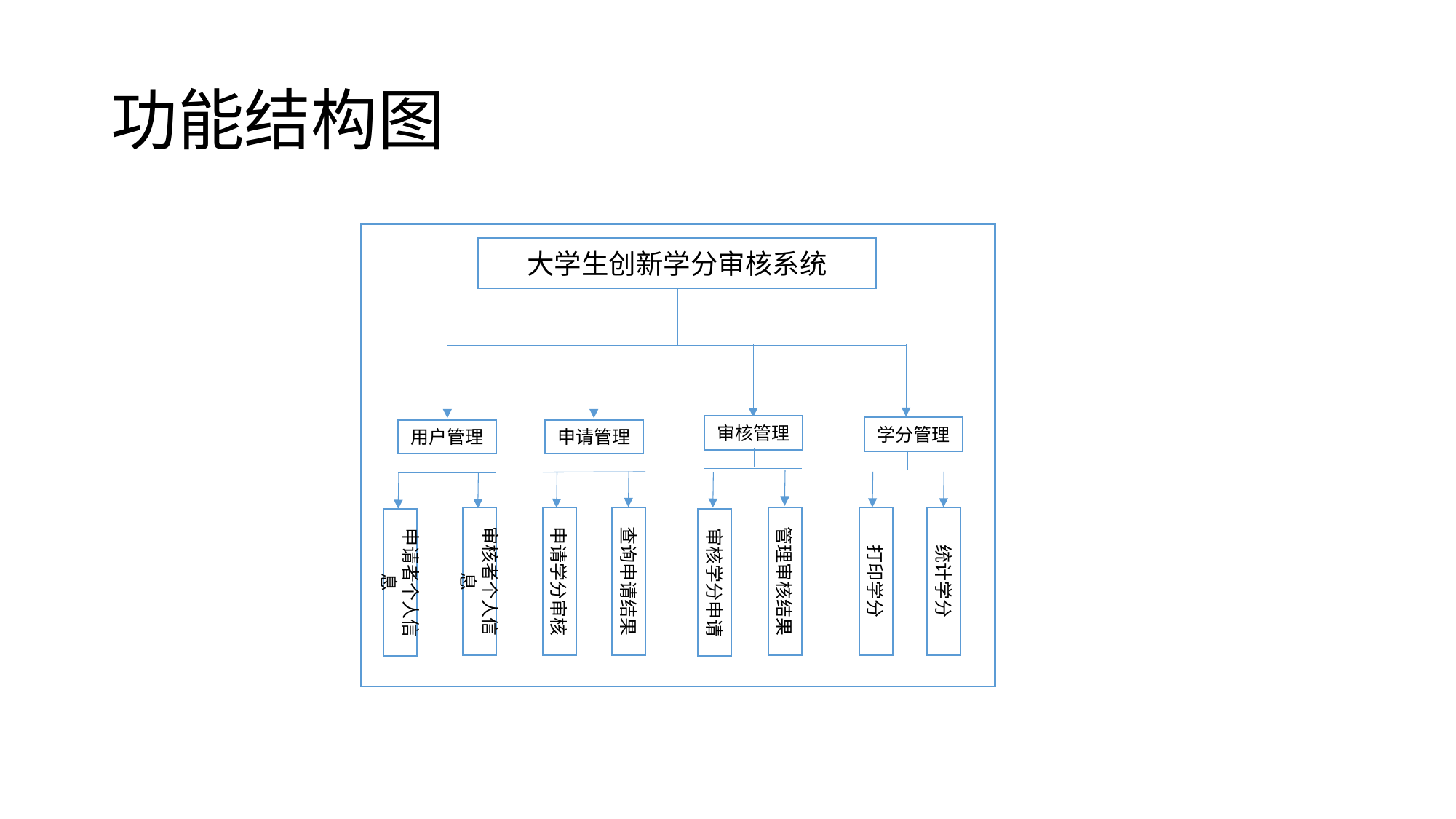

# 功能结构图

大学生创新学分审核系统
审核管理
学分管理
用户管理
申请管理
统计学分
查询申请结果
申请学分审核
管理审核结果
审核者个人信息
打印学分
申请者个人信息
审核学分申请